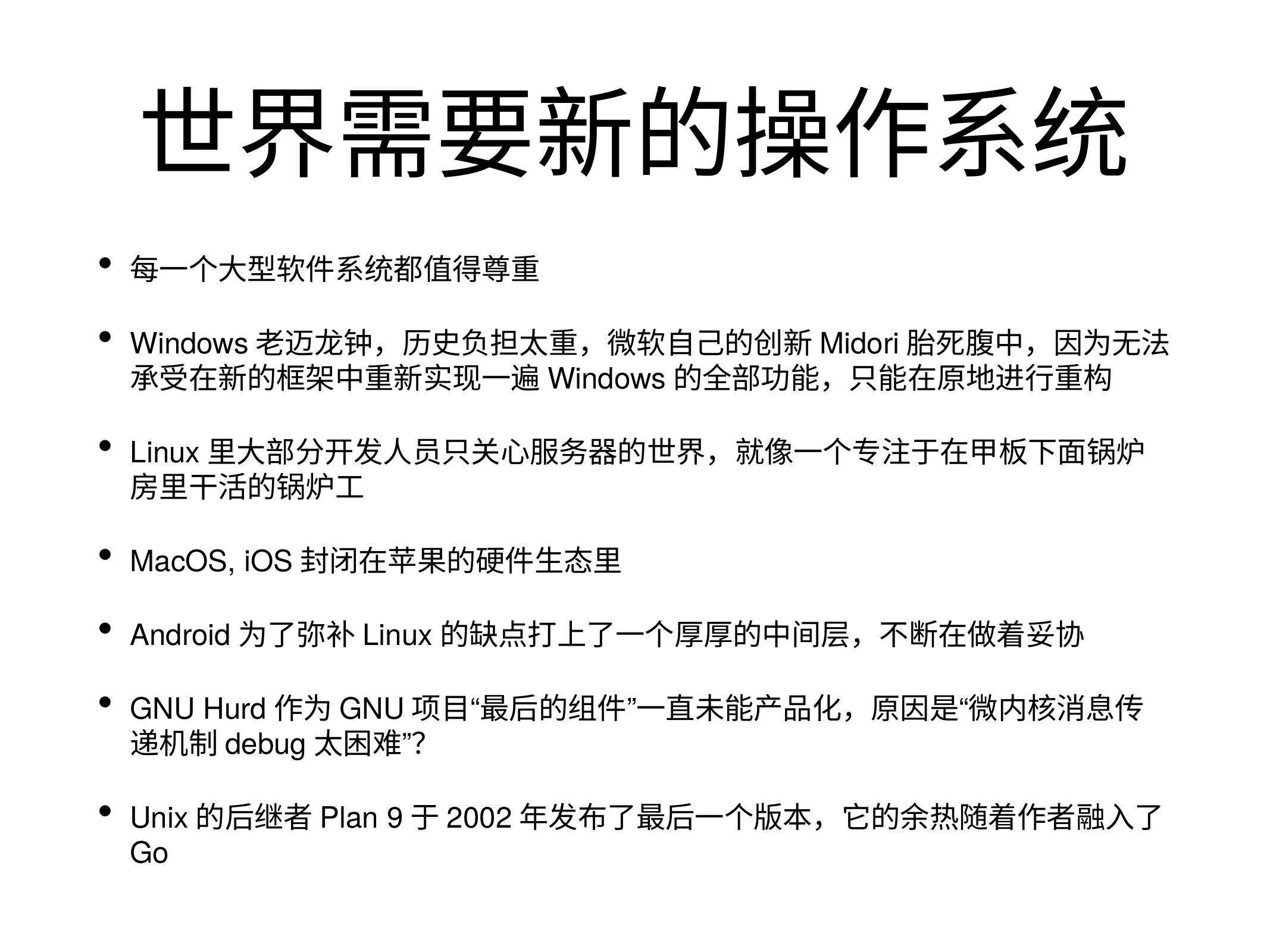

# 世界需要新的操作系统
每一个大型软件系统都值得尊重
Windows老迈龙钟，历史负担太重，微软自己的创新Midori胎死腹中，因为无法承受在新的框架中重新实现一遍Windows的全部功能，只能在原地进行重构
Linux里大部分开发人员只关心服务器的世界，就像一个专注于在甲板下面锅炉房里干活的锅炉工
MacOS, iOS封闭在苹果的硬件生态里
Android为了弥补Linux的缺点打上了一个厚厚的中间层，不断在做着妥协
GNU Hurd作为GNU项目“最后的组件”一直未能产品化，原因是“微内核消息传递机制debug太困难”？
Unix的后继者Plan 9于2002年发布了最后一个版本，它的余热随着作者融入了Go